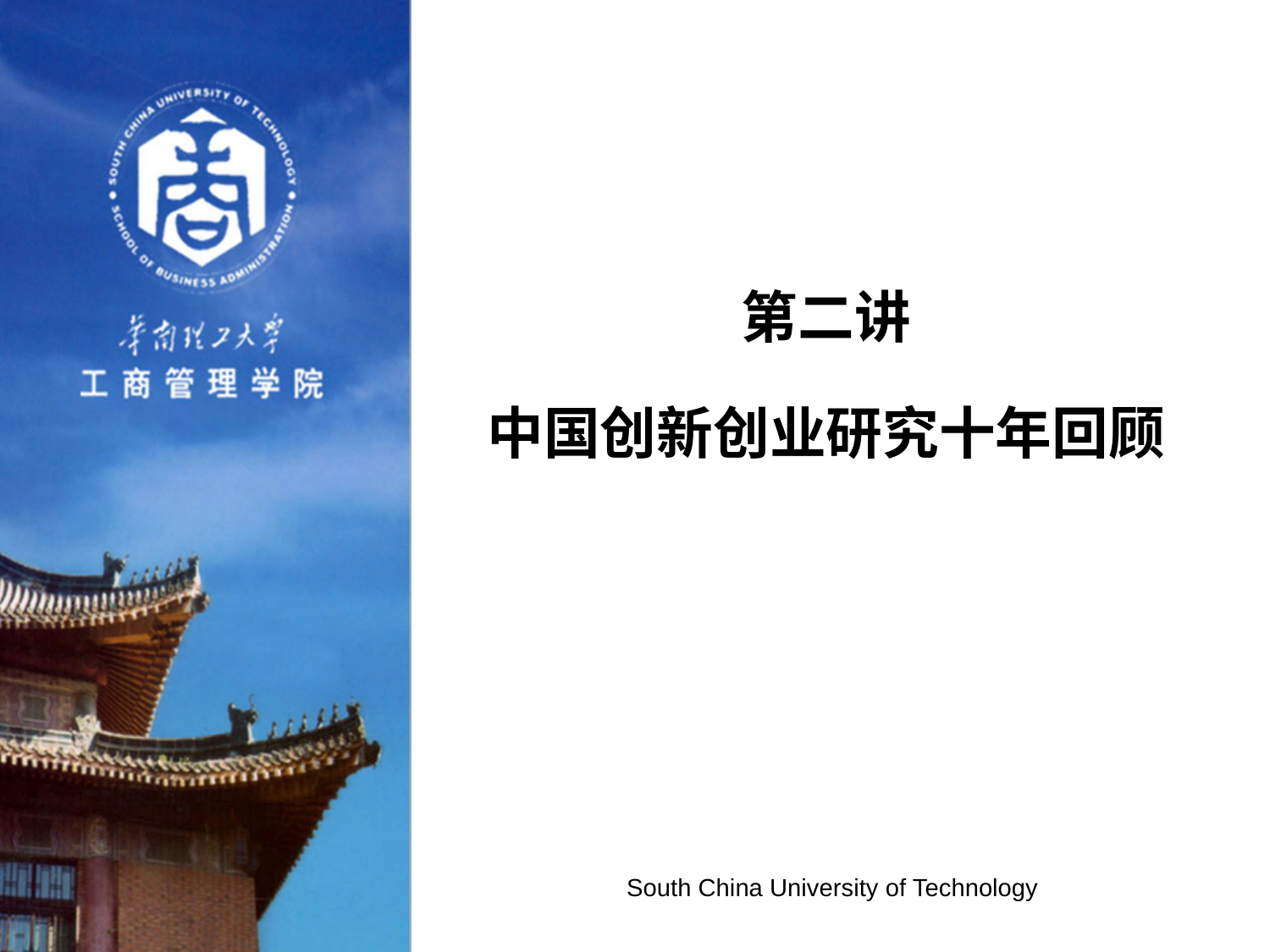

第二讲
中国创新创业研究十年回顾

South China University of Technology